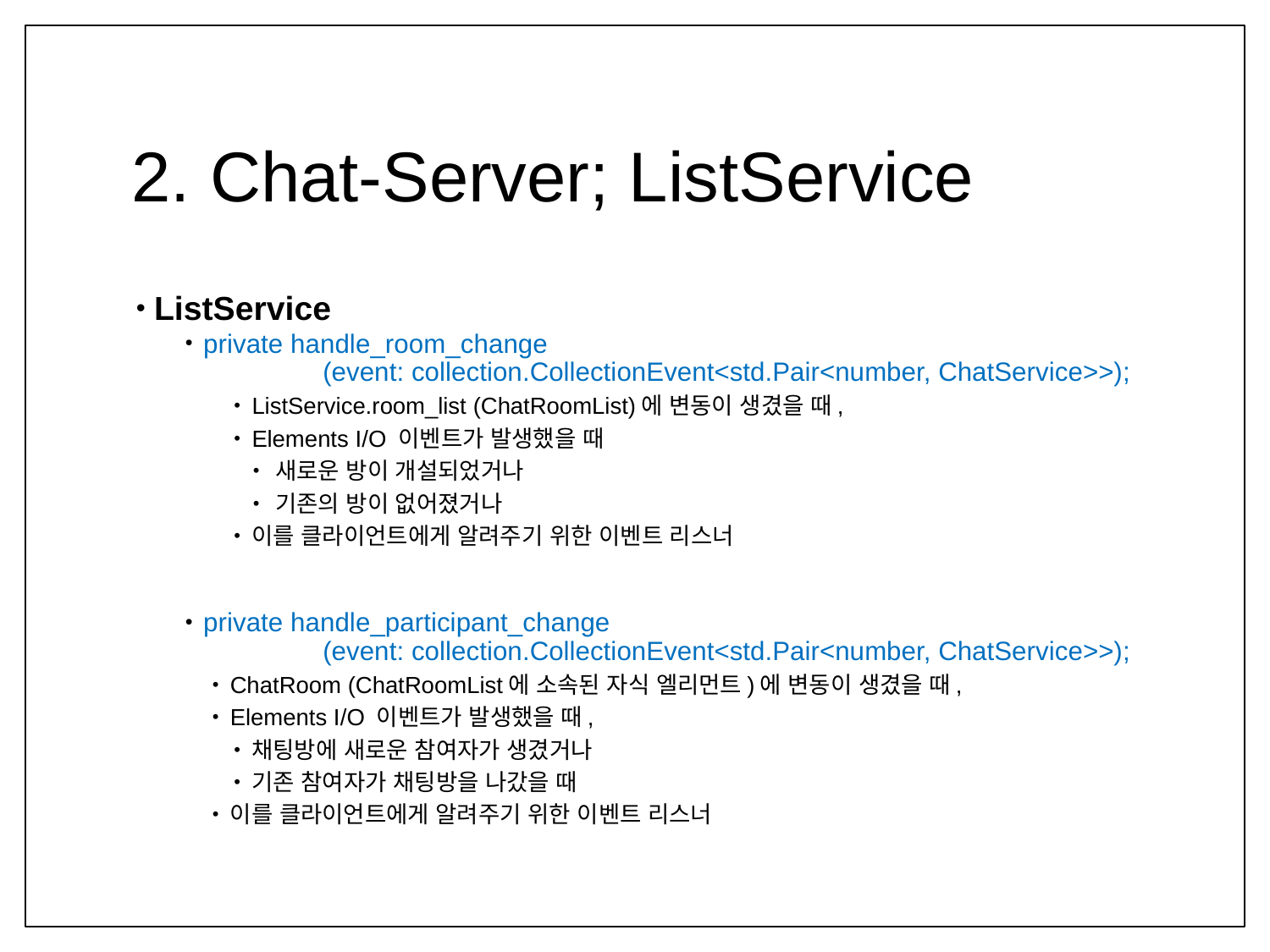

# 2. Chat-Server; ListService
ListService
private handle_room_change
		(event: collection.CollectionEvent<std.Pair<number, ChatService>>);
ListService.room_list (ChatRoomList)에 변동이 생겼을 때,
Elements I/O 이벤트가 발생했을 때
새로운 방이 개설되었거나
기존의 방이 없어졌거나
이를 클라이언트에게 알려주기 위한 이벤트 리스너

private handle_participant_change
		(event: collection.CollectionEvent<std.Pair<number, ChatService>>);
ChatRoom (ChatRoomList에 소속된 자식 엘리먼트)에 변동이 생겼을 때,
Elements I/O 이벤트가 발생했을 때,
채팅방에 새로운 참여자가 생겼거나
기존 참여자가 채팅방을 나갔을 때
이를 클라이언트에게 알려주기 위한 이벤트 리스너